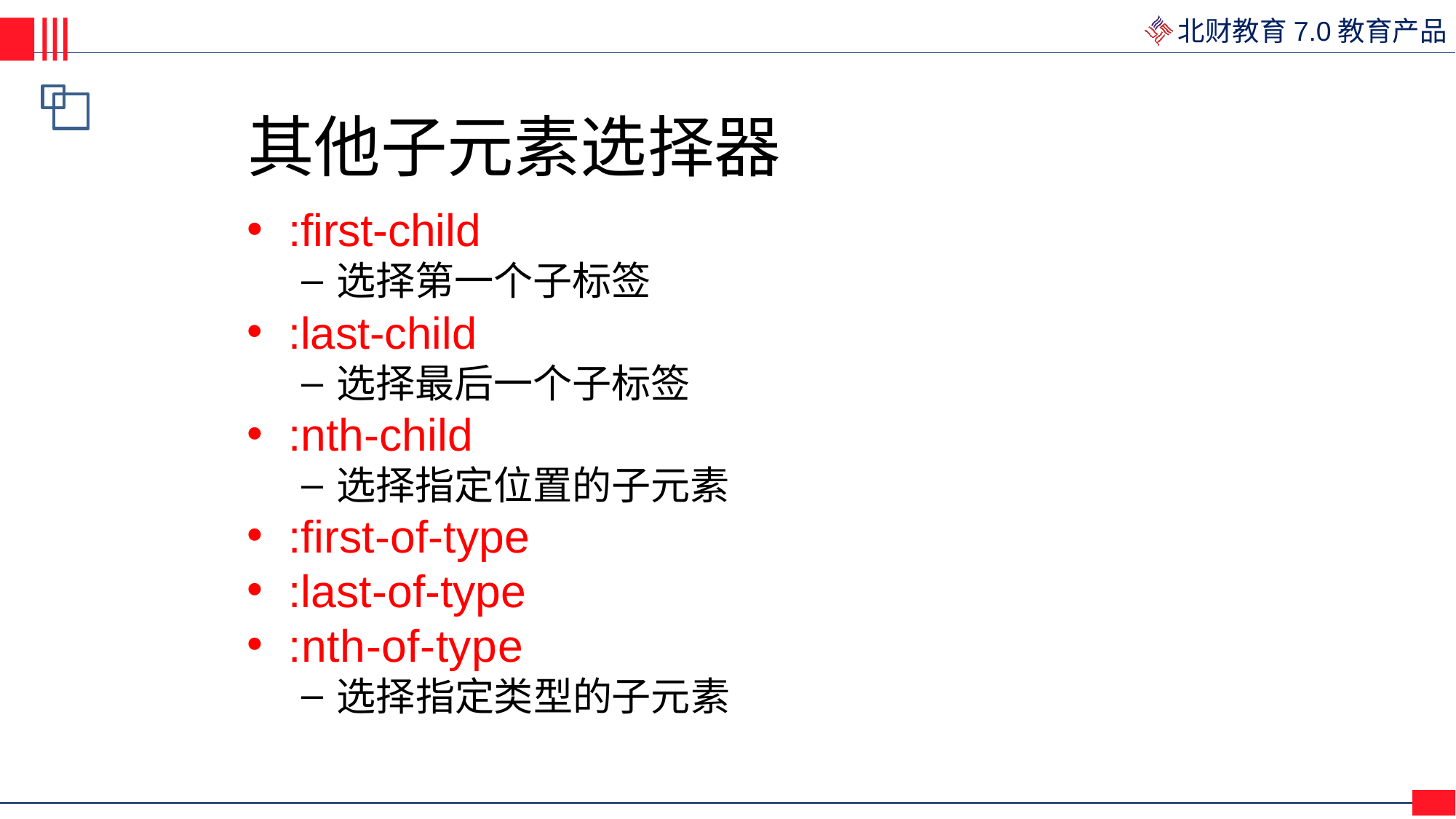

# 其他子元素选择器
:first-child
选择第一个子标签
:last-child
选择最后一个子标签
:nth-child
选择指定位置的子元素
:first-of-type
:last-of-type
:nth-of-type
选择指定类型的子元素